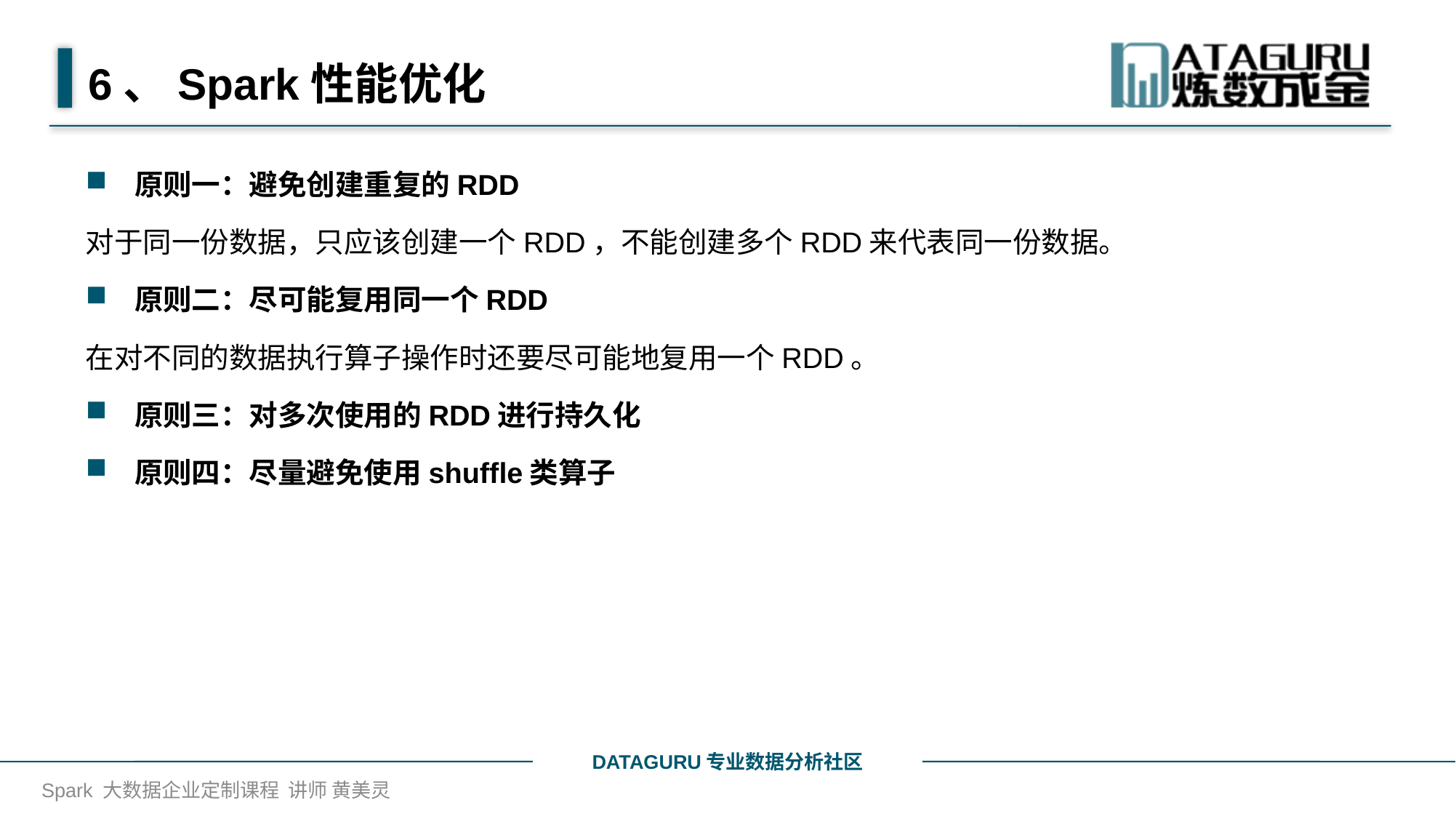

# 6、Spark性能优化
原则一：避免创建重复的RDD
对于同一份数据，只应该创建一个RDD，不能创建多个RDD来代表同一份数据。
原则二：尽可能复用同一个RDD
在对不同的数据执行算子操作时还要尽可能地复用一个RDD。
原则三：对多次使用的RDD进行持久化
原则四：尽量避免使用shuffle类算子